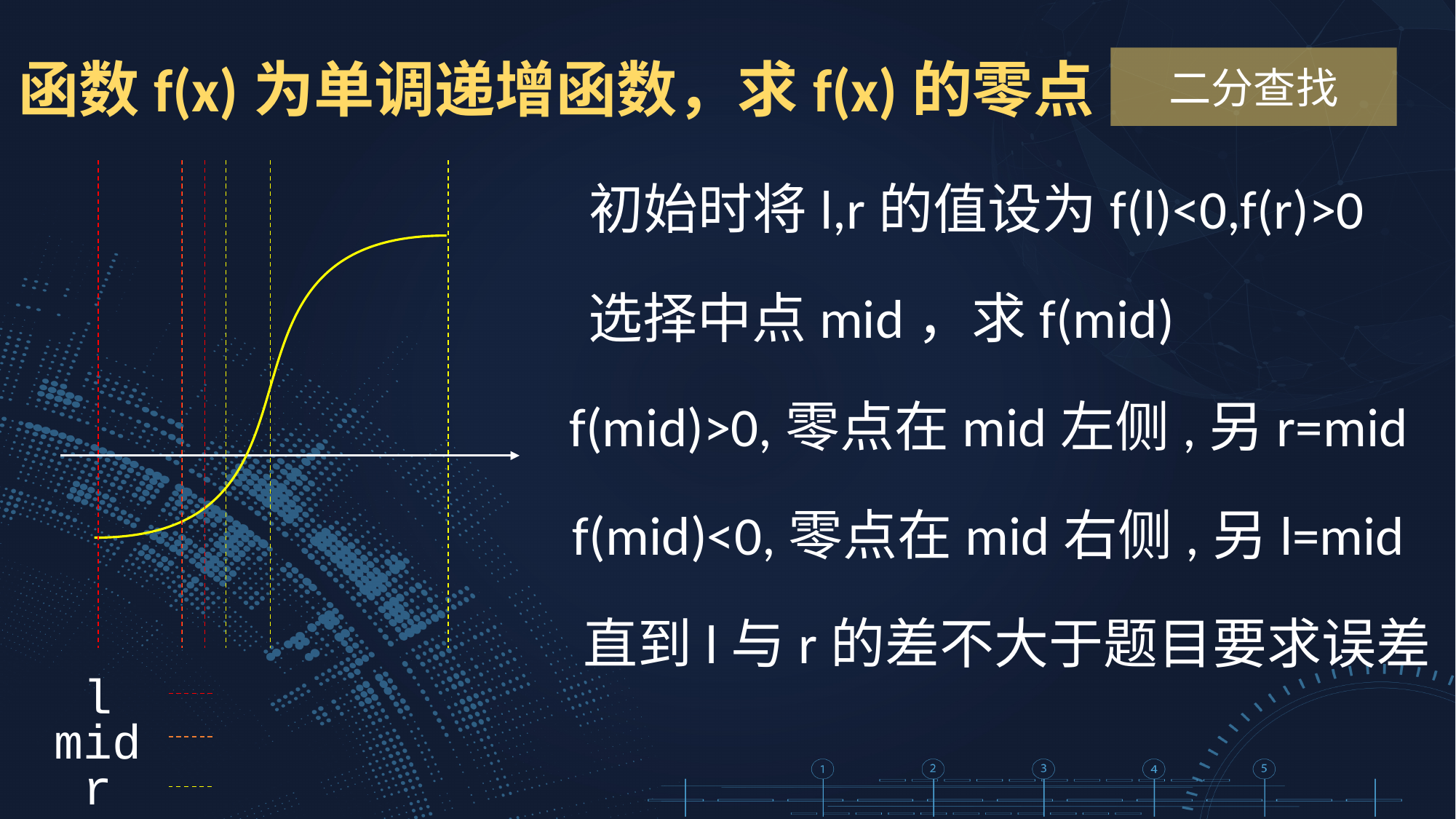

函数f(x)为单调递增函数，求f(x)的零点
二分查找
初始时将l,r的值设为f(l)<0,f(r)>0
选择中点mid，求f(mid)
f(mid)>0,零点在mid左侧,另r=mid
f(mid)<0,零点在mid右侧,另l=mid
直到l与r的差不大于题目要求误差
l
mid
r